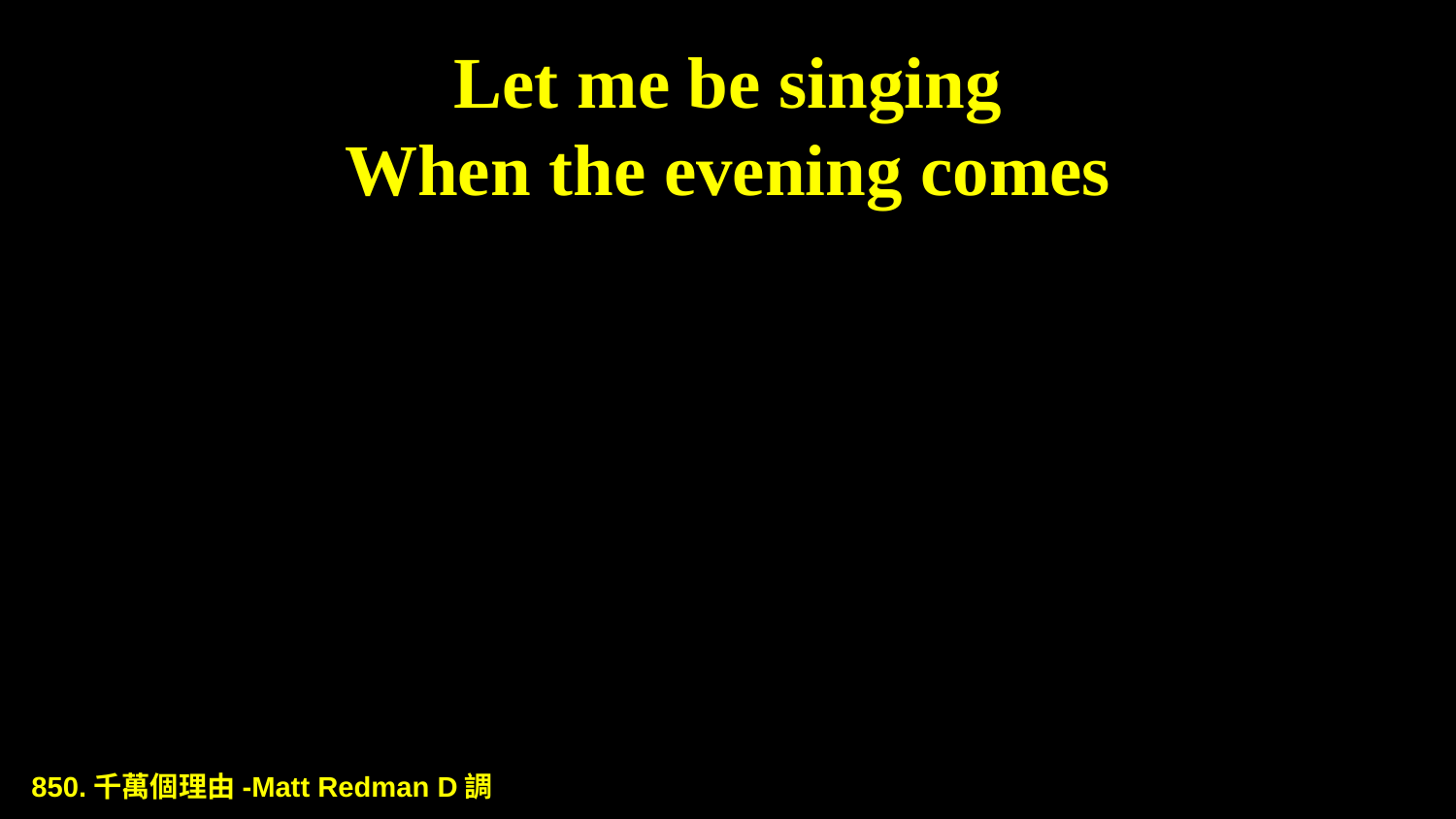

# Let me be singing When the evening comes
850.千萬個理由-Matt Redman D調